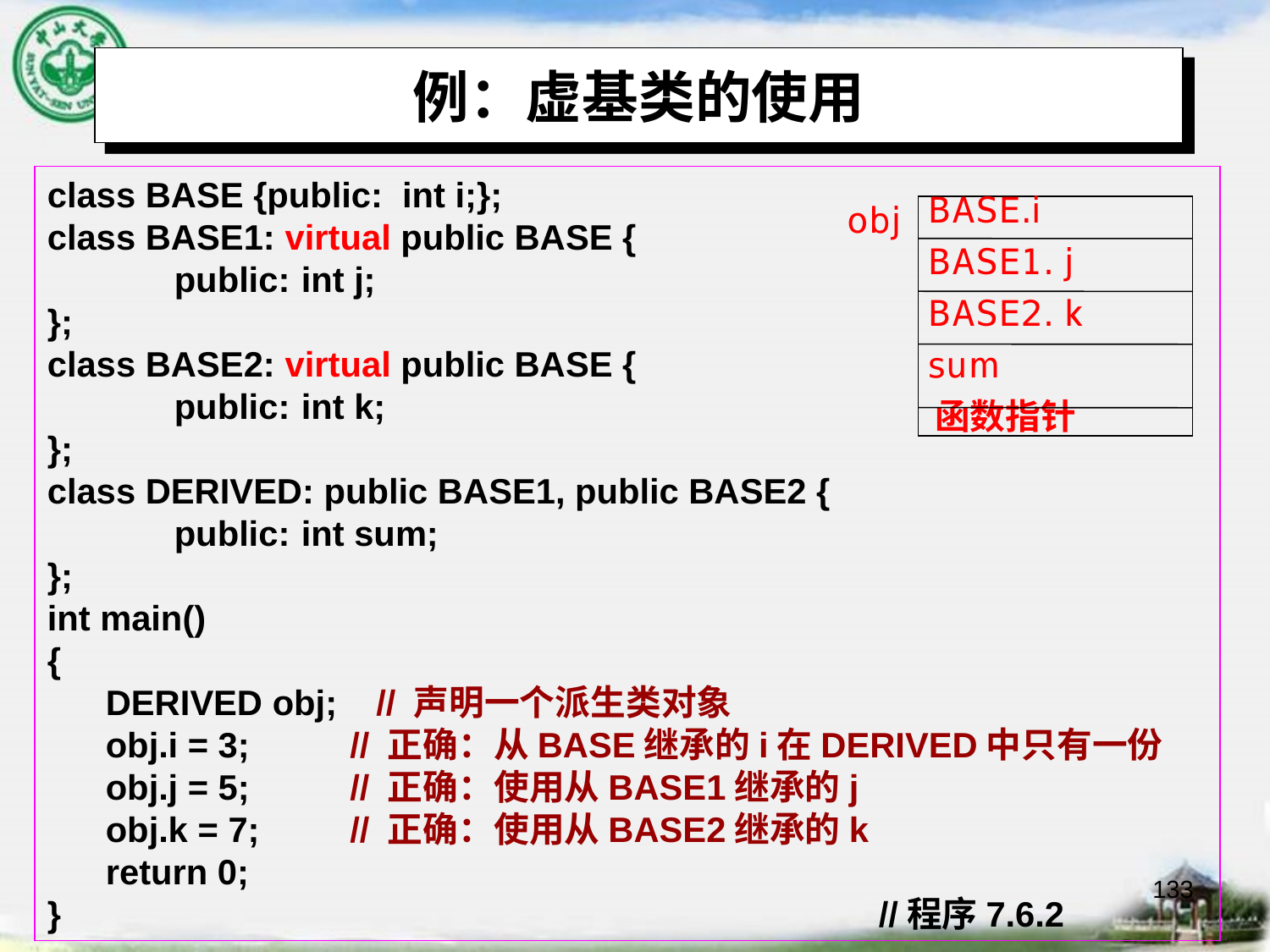

# 例：虚基类的使用
class BASE {public:  int i;};
class BASE1: virtual public BASE {
	public:	int j;
};
class BASE2: virtual public BASE {
	public:	int k;
};
class DERIVED: public BASE1, public BASE2 {
	public:	int sum;
};
int main()
{
      DERIVED obj;    // 声明一个派生类对象
      obj.i = 3;	     // 正确：从BASE继承的i在DERIVED中只有一份
      obj.j = 5;	     // 正确：使用从BASE1继承的j
      obj.k = 7;	     // 正确：使用从BASE2继承的k
      return 0;
}                                                                                    //程序7.6.2
obj
 BASE.i
 BASE1. j
 BASE2. k
 sum
 函数指针

133